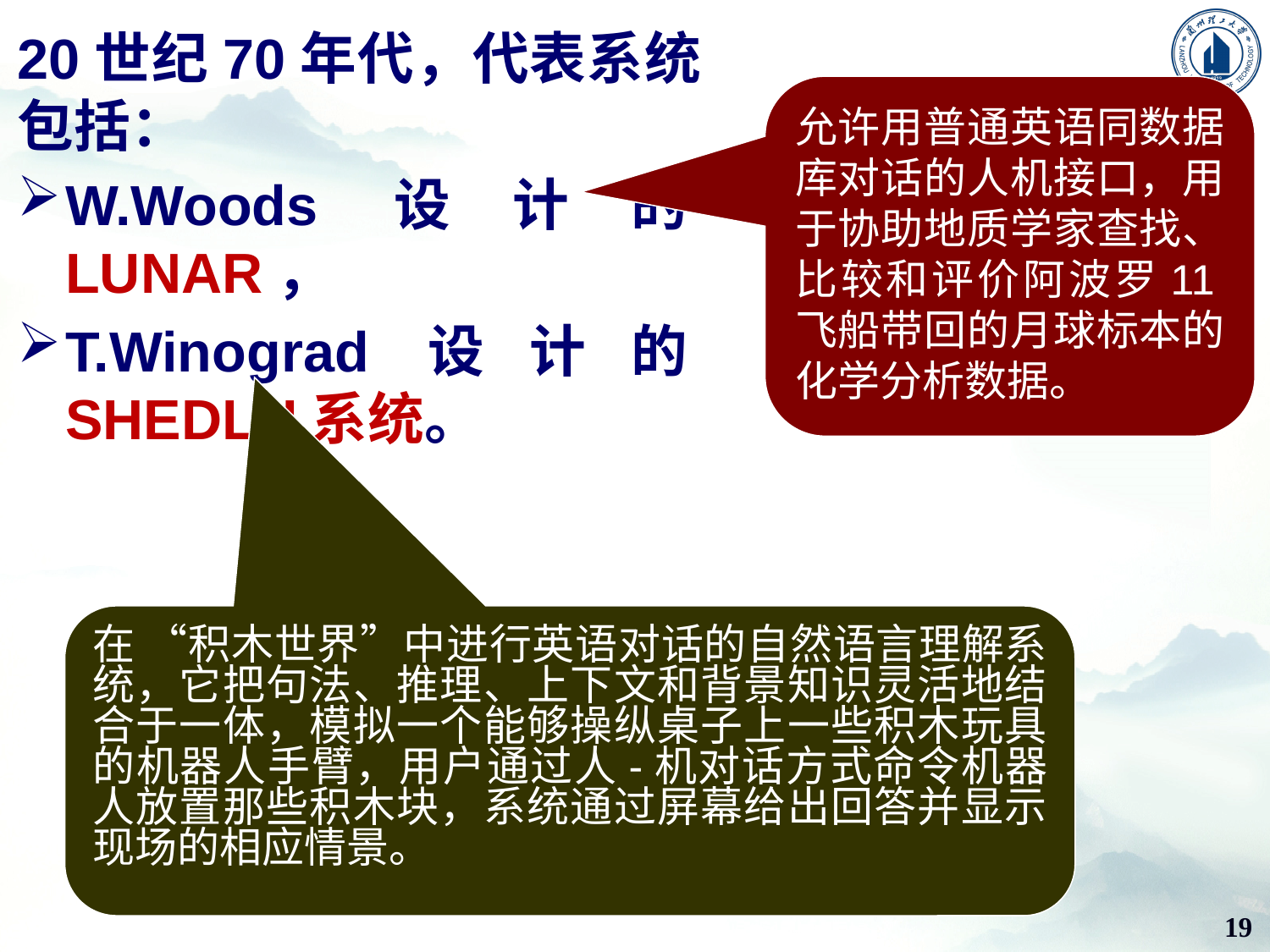

20世纪70年代，代表系统包括：
W.Woods设计的LUNAR，
T.Winograd设计的SHEDLU系统。
允许用普通英语同数据库对话的人机接口，用于协助地质学家查找、比较和评价阿波罗11飞船带回的月球标本的化学分析数据。
在 “积木世界”中进行英语对话的自然语言理解系统，它把句法、推理、上下文和背景知识灵活地结合于一体，模拟一个能够操纵桌子上一些积木玩具的机器人手臂，用户通过人-机对话方式命令机器人放置那些积木块，系统通过屏幕给出回答并显示现场的相应情景。
19